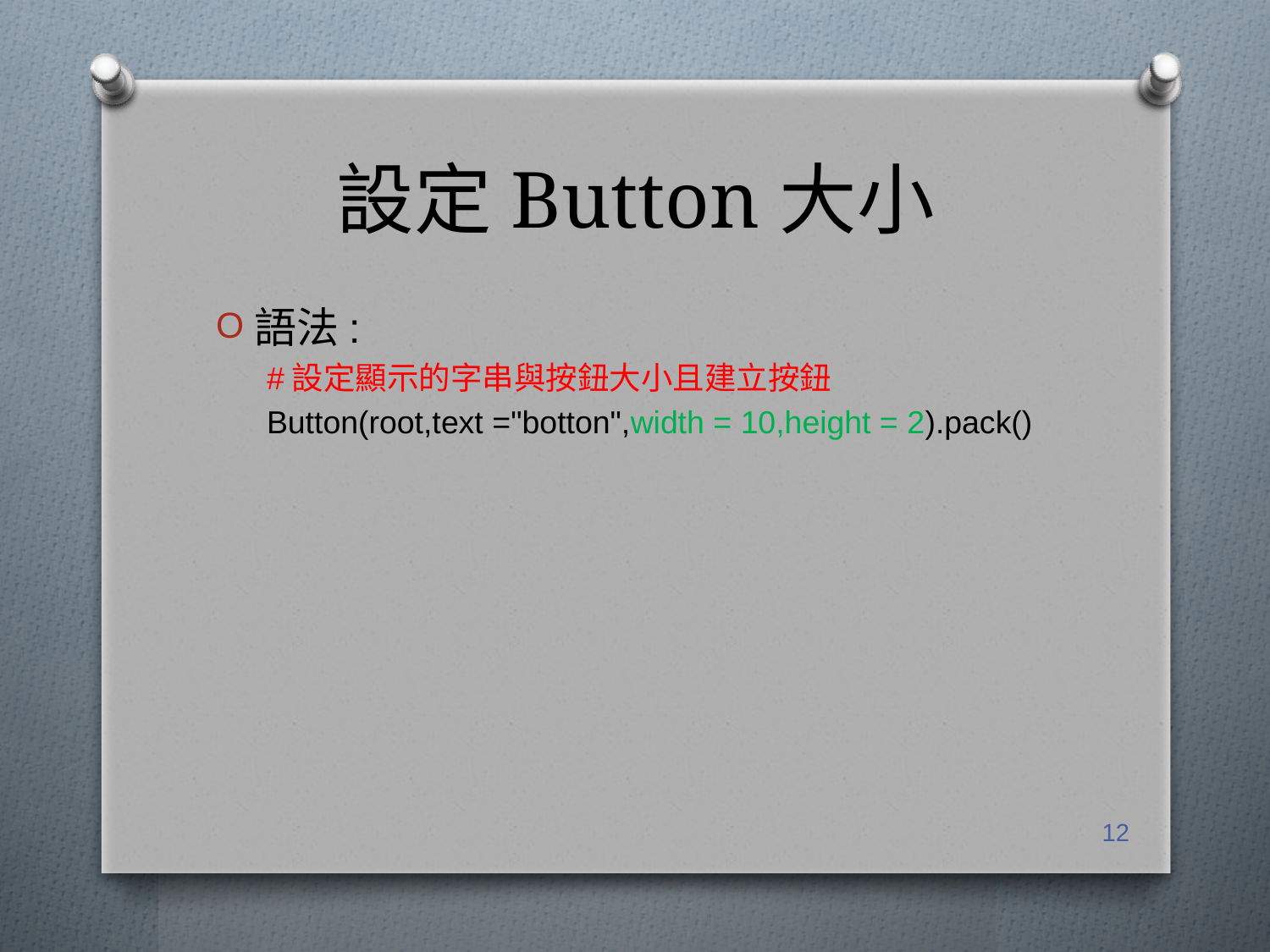

# 設定Button大小
語法:
#設定顯示的字串與按鈕大小且建立按鈕
Button(root,text ="botton",width = 10,height = 2).pack()
12